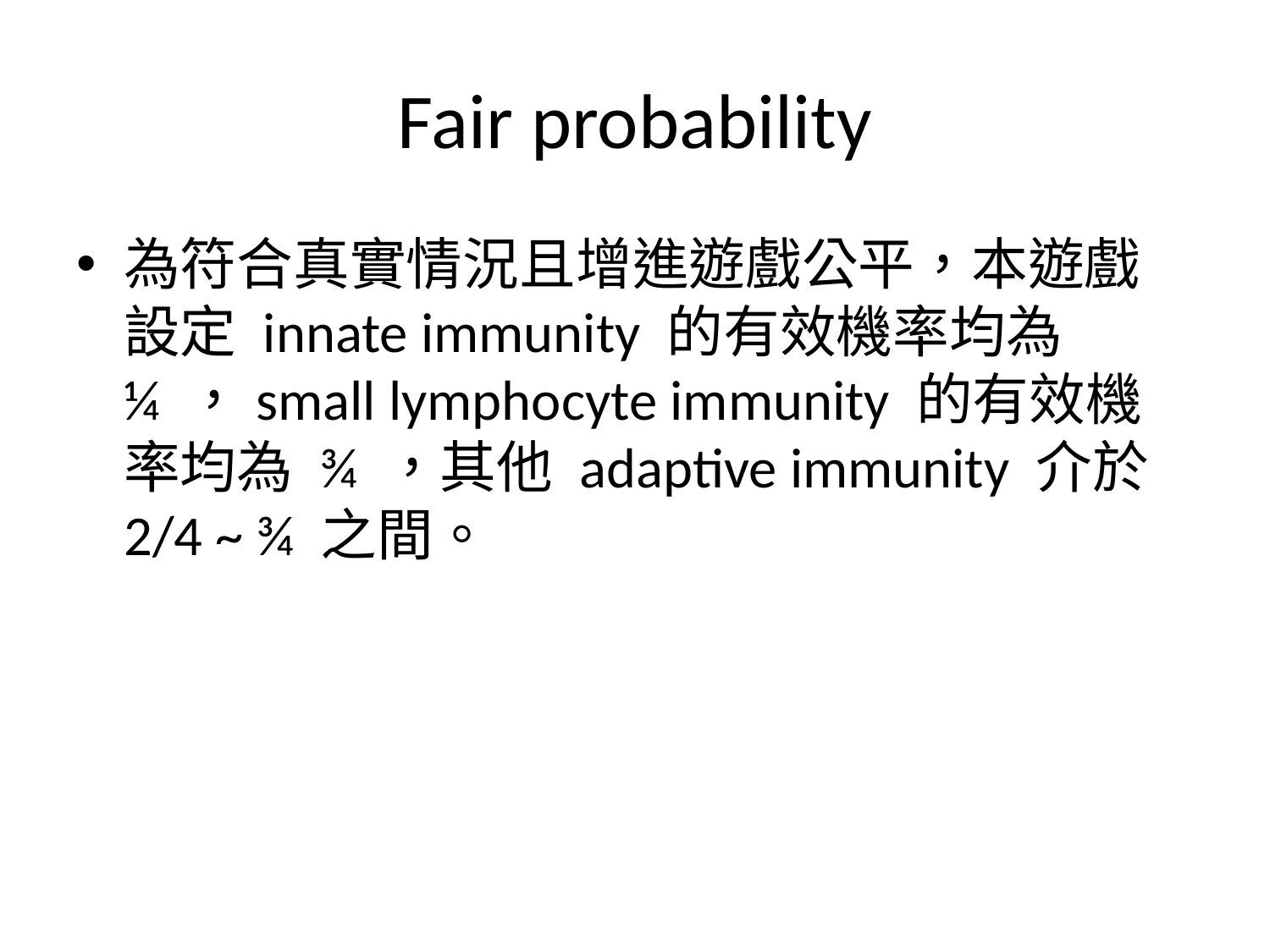

# Fair probability
為符合真實情況且增進遊戲公平，本遊戲設定 innate immunity 的有效機率均為 ¼ ，small lymphocyte immunity 的有效機率均為 ¾ ，其他 adaptive immunity 介於 2/4 ~ ¾ 之間。